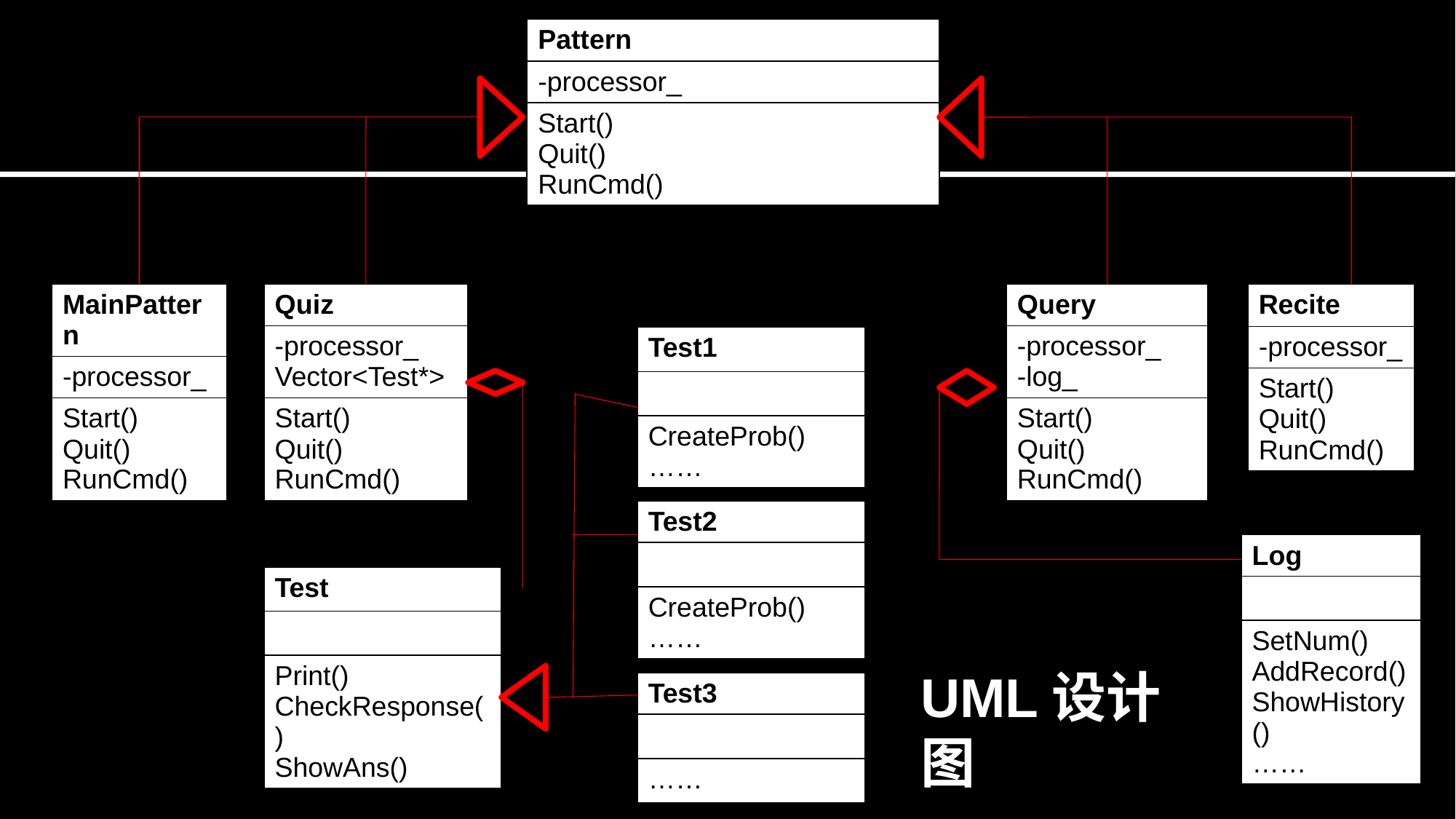

| Pattern |
| --- |
| -processor\_ |
| Start() Quit() RunCmd() |

| MainPattern |
| --- |
| -processor\_ |
| Start() Quit() RunCmd() |
| Quiz |
| --- |
| -processor\_ Vector<Test\*> |
| Start() Quit() RunCmd() |
| Query |
| --- |
| -processor\_ -log\_ |
| Start() Quit() RunCmd() |
| Recite |
| --- |
| -processor\_ |
| Start() Quit() RunCmd() |
| Test1 |
| --- |
|  |
| CreateProb()…… |

| Test2 |
| --- |
|  |
| CreateProb()…… |
| Log |
| --- |
|  |
| SetNum() AddRecord() ShowHistory() …… |
| Test |
| --- |
|  |
| Print() CheckResponse() ShowAns() |
UML设计图
| Test3 |
| --- |
|  |
| …… |